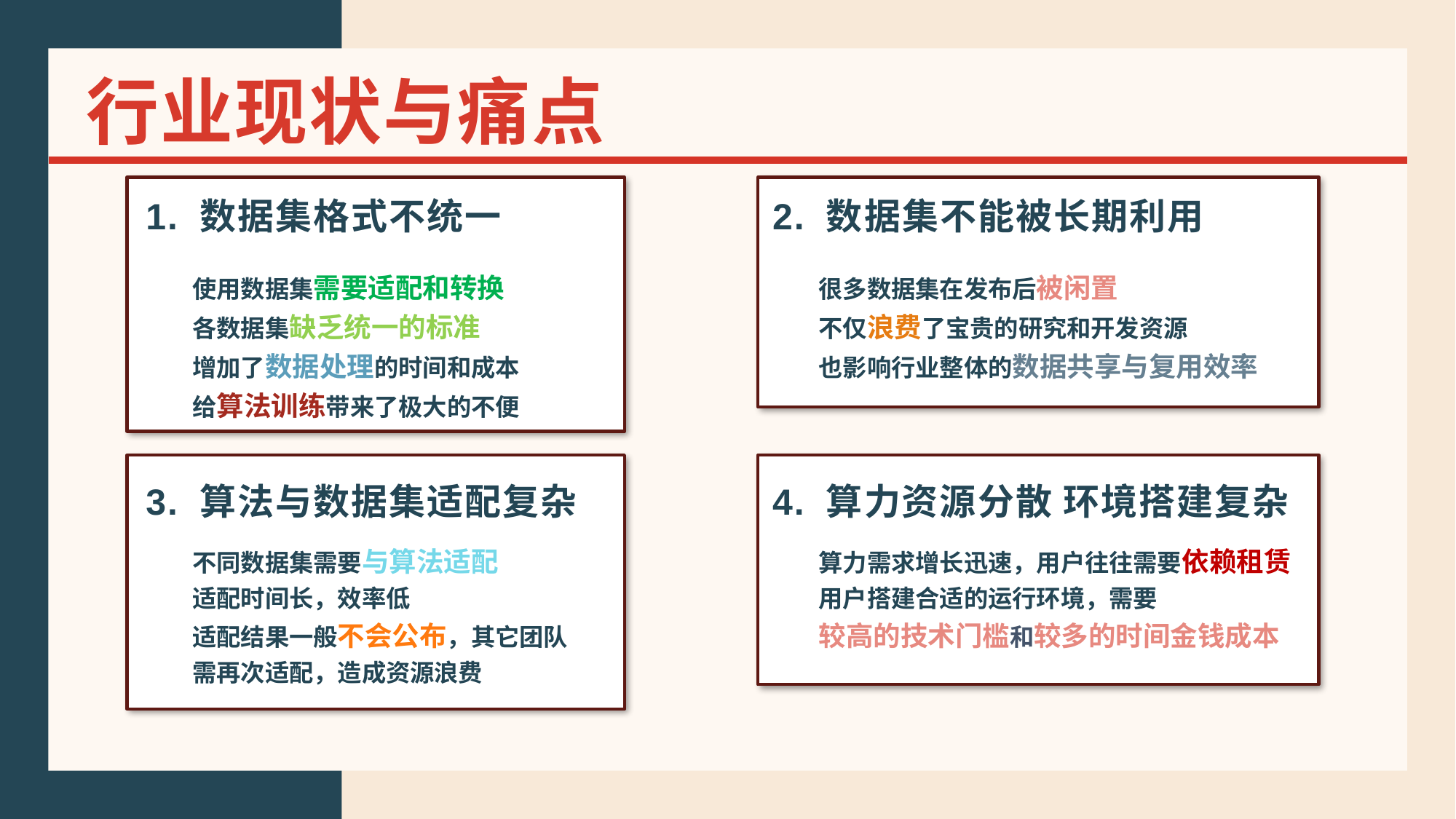

# 行业现状与痛点

1. 数据集格式不统一
2. 数据集不能被长期利用
使用数据集需要适配和转换
各数据集缺乏统一的标准
增加了数据处理的时间和成本
给算法训练带来了极大的不便

很多数据集在发布后被闲置
不仅浪费了宝贵的研究和开发资源
也影响行业整体的数据共享与复用效率

3. 算法与数据集适配复杂
4. 算力资源分散 环境搭建复杂
不同数据集需要与算法适配
适配时间长，效率低
适配结果一般不会公布，其它团队需再次适配，造成资源浪费
算力需求增长迅速，用户往往需要依赖租赁
用户搭建合适的运行环境，需要
较高的技术门槛和较多的时间金钱成本